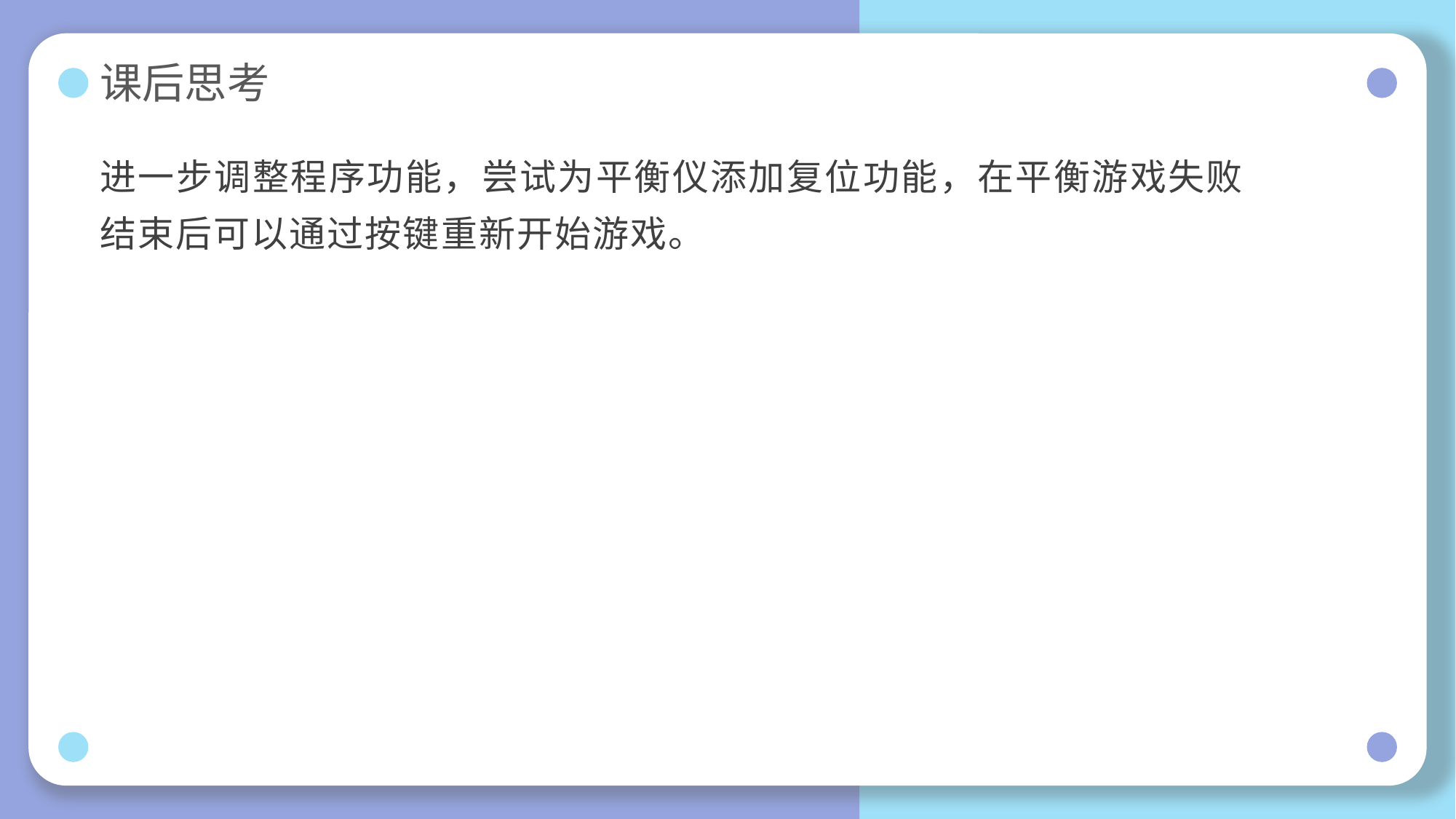

# 课后思考
进一步调整程序功能，尝试为平衡仪添加复位功能，在平衡游戏失败结束后可以通过按键重新开始游戏。